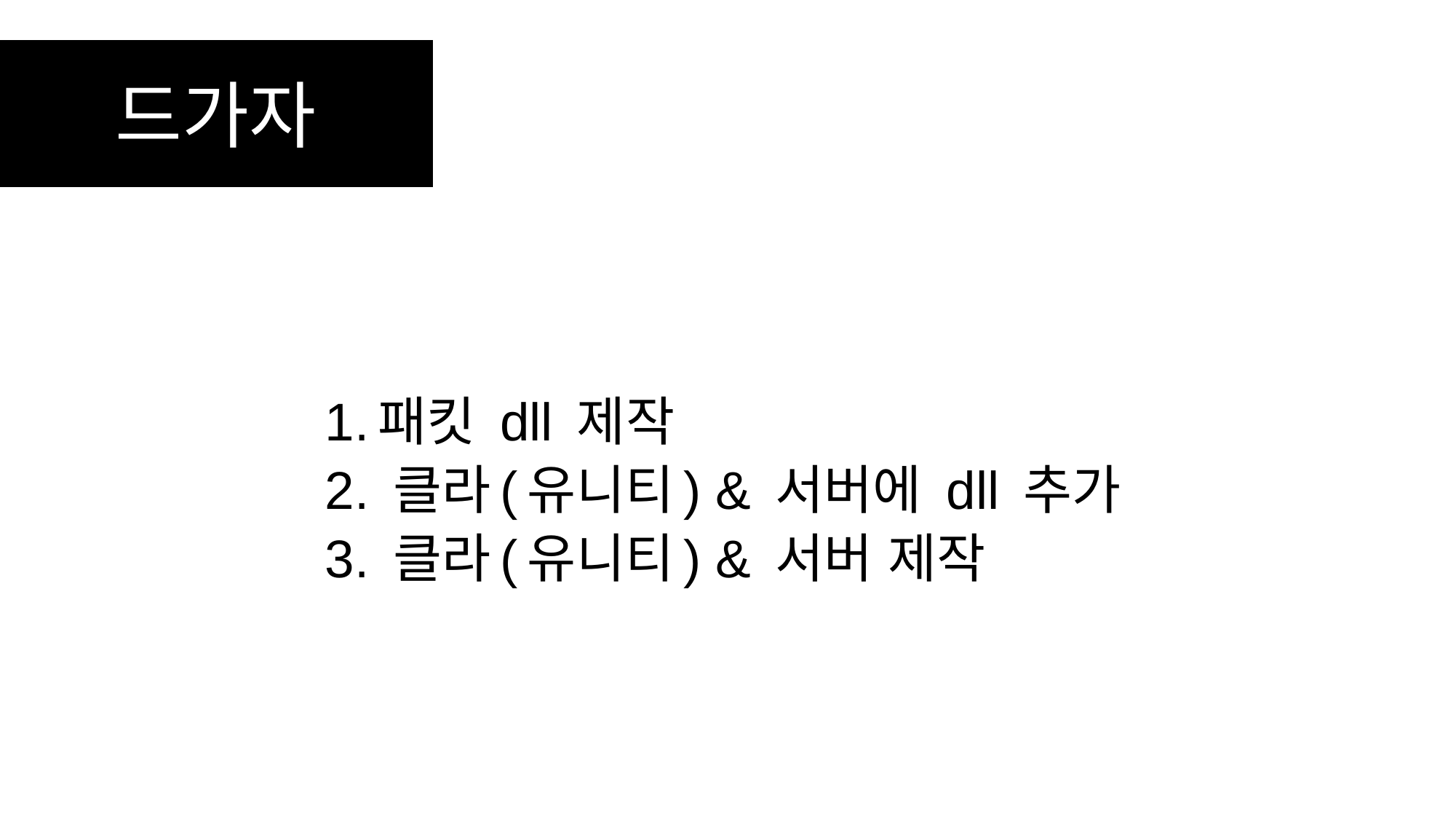

드가자
패킷 dll 제작
2. 클라(유니티) & 서버에 dll 추가
3. 클라(유니티) & 서버 제작